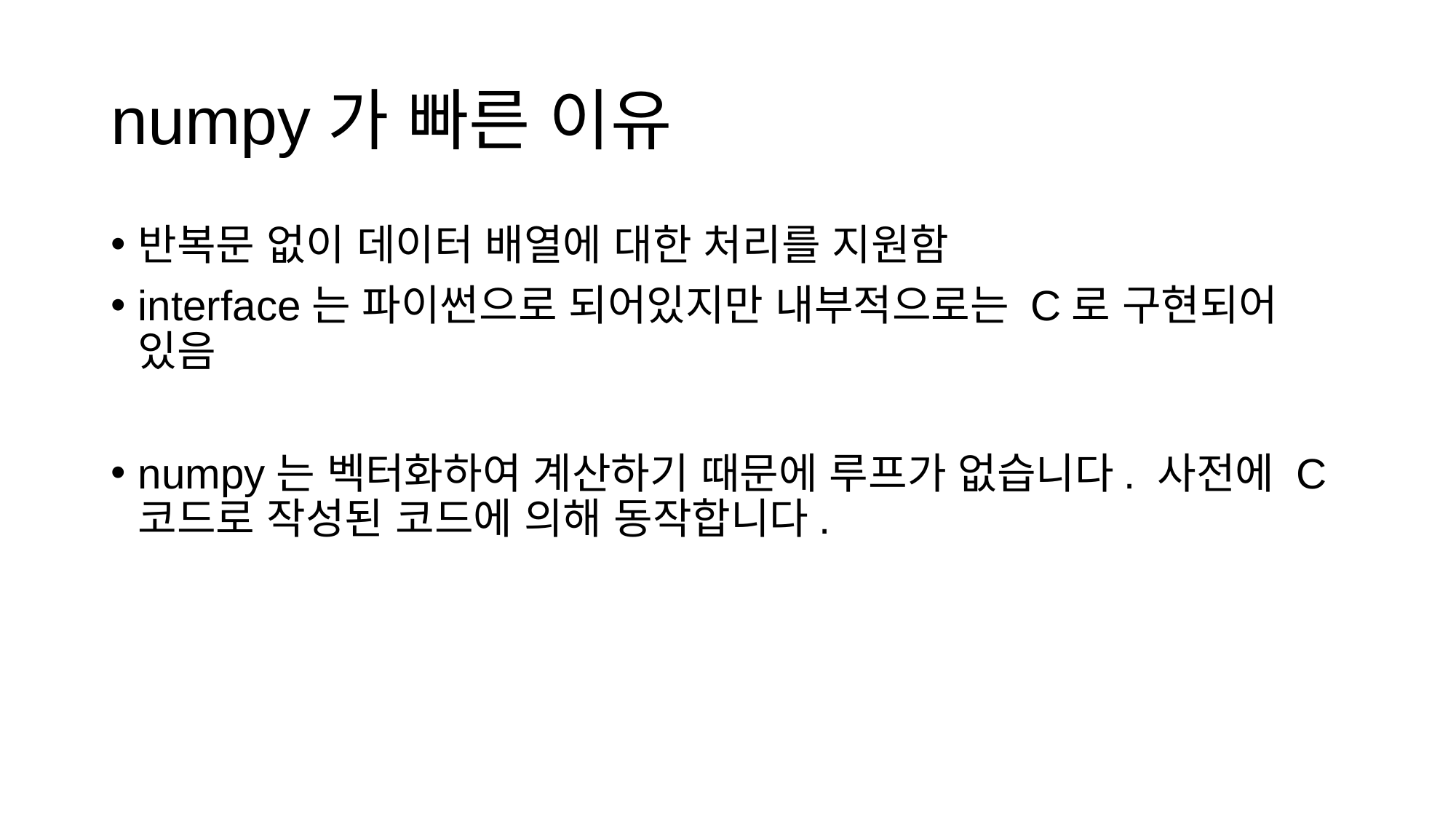

# numpy가 빠른 이유
반복문 없이 데이터 배열에 대한 처리를 지원함
interface는 파이썬으로 되어있지만 내부적으로는 C로 구현되어 있음

numpy는 벡터화하여 계산하기 때문에 루프가 없습니다. 사전에 C 코드로 작성된 코드에 의해 동작합니다.